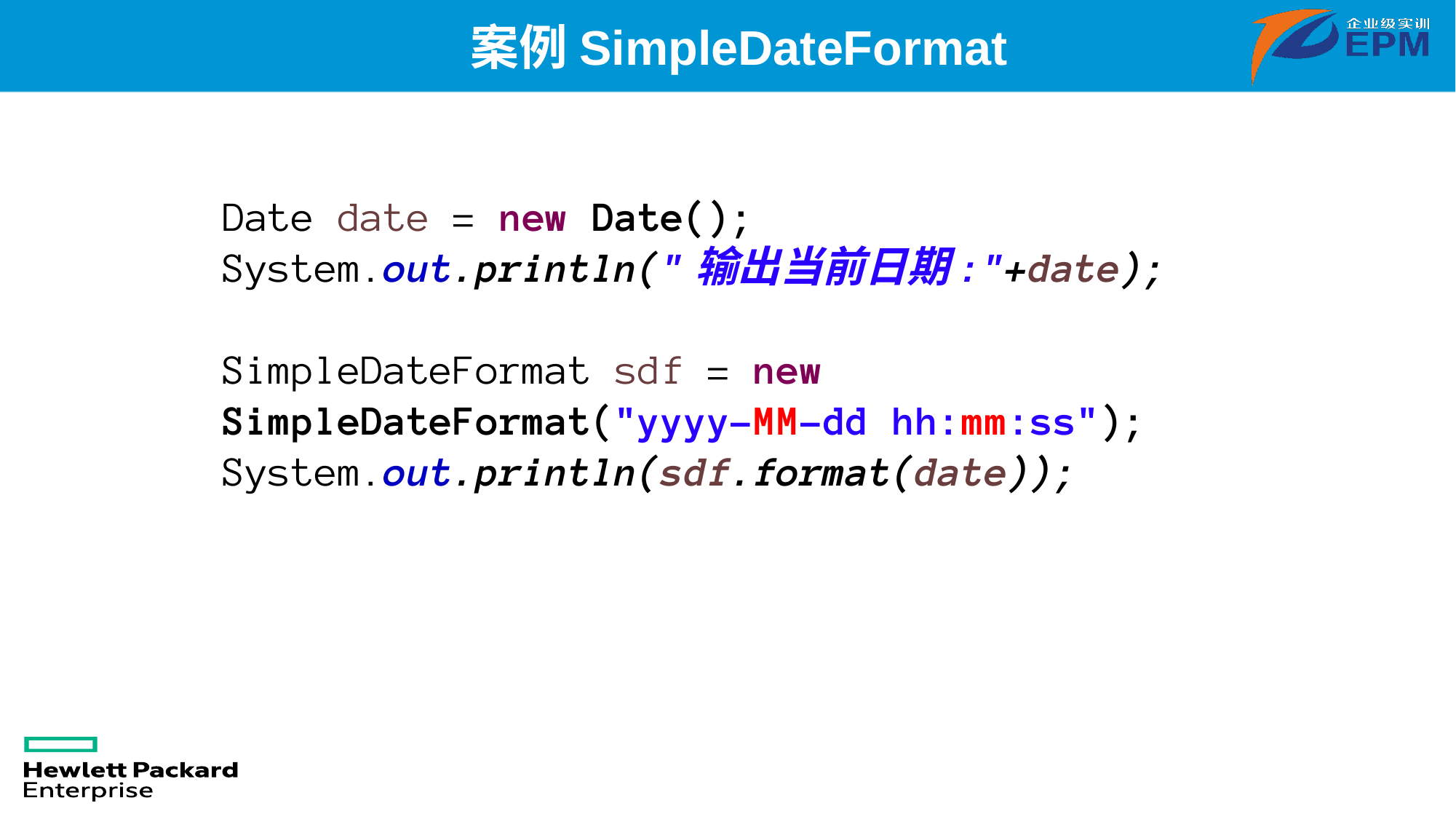

# 案例SimpleDateFormat
Date date = new Date();
System.out.println("输出当前日期:"+date);

SimpleDateFormat sdf = new SimpleDateFormat("yyyy-MM-dd hh:mm:ss");
System.out.println(sdf.format(date));